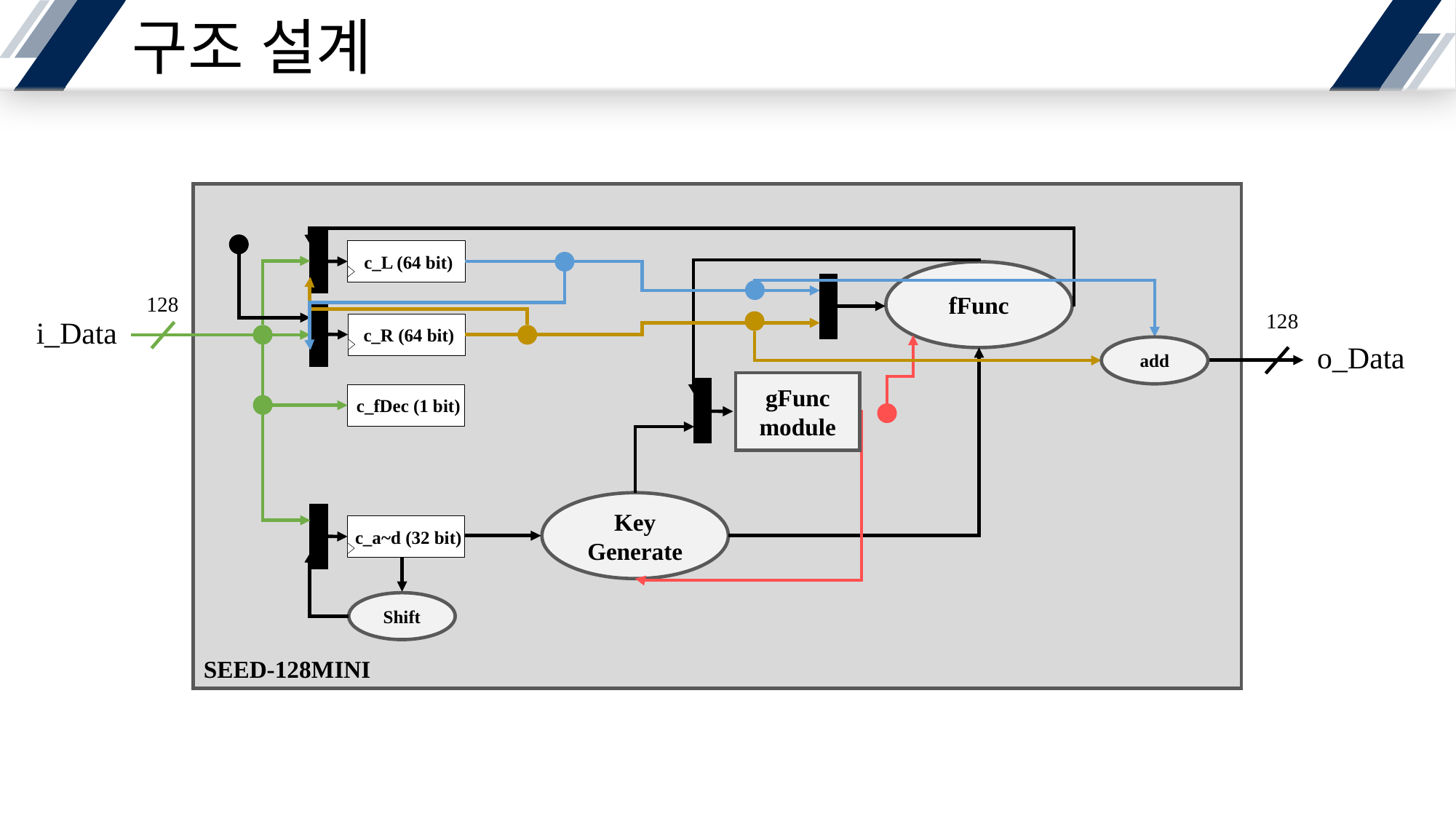

구조 설계
SEED-128MINI

 c_L (64 bit)

fFunc

128

128
i_Data

 c_R (64 bit)

o_Data
add
gFunc
module

 c_fDec (1 bit)

Key
Generate

 c_a~d (32 bit)

Shift